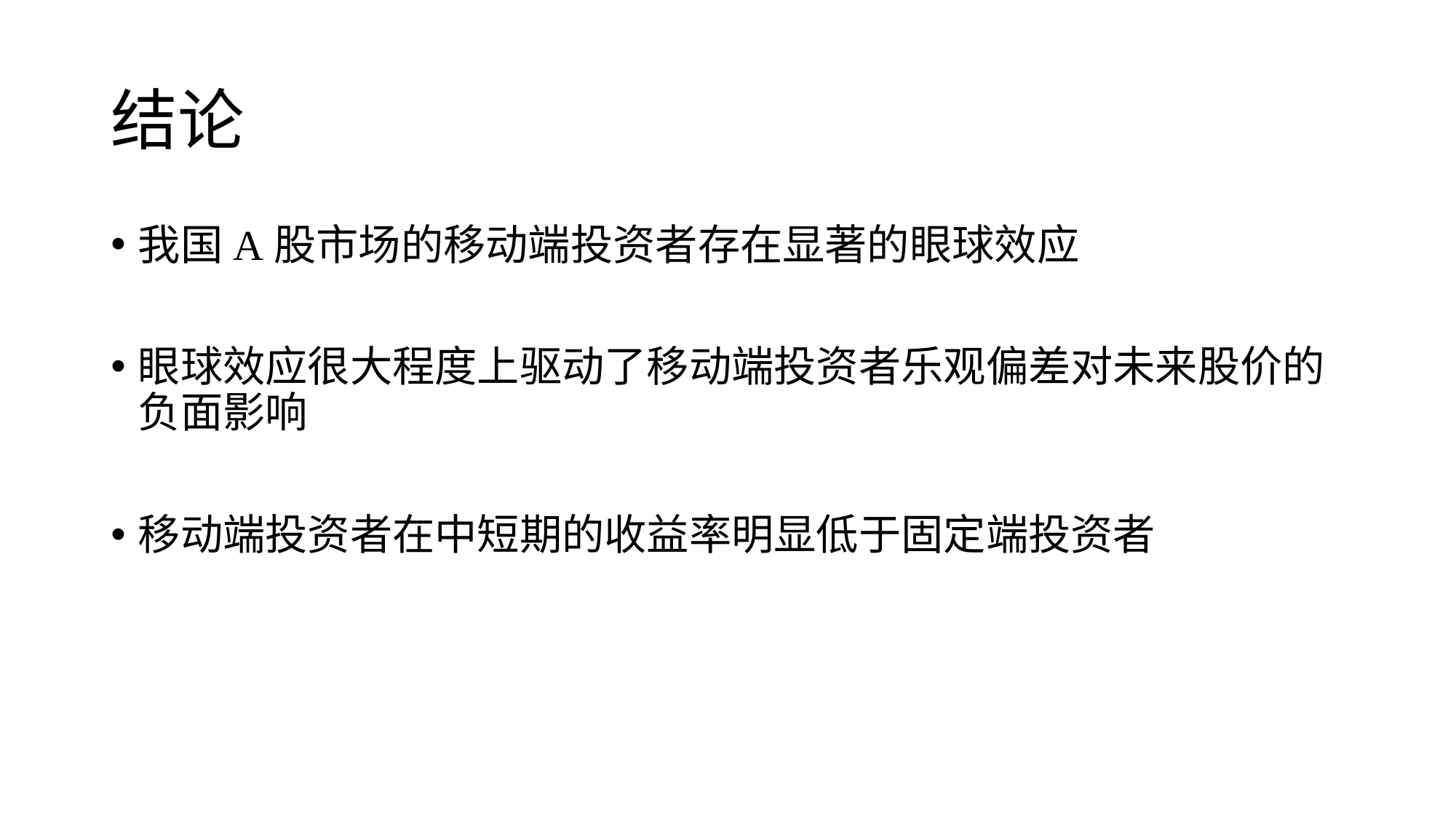

# 结论
我国A股市场的移动端投资者存在显著的眼球效应

眼球效应很大程度上驱动了移动端投资者乐观偏差对未来股价的负面影响

移动端投资者在中短期的收益率明显低于固定端投资者